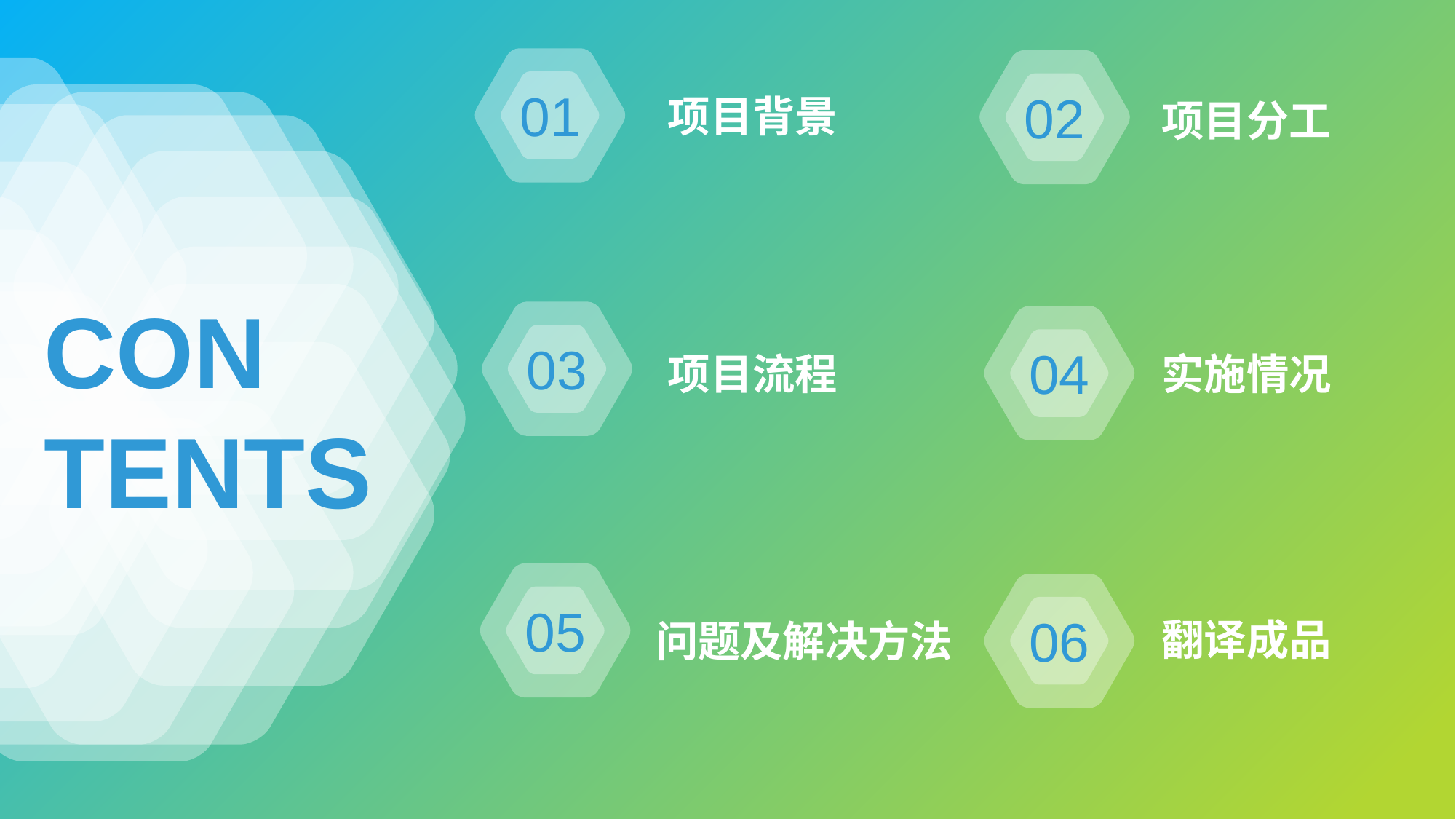

01

02

项目背景
项目分工
CON
TENTS

03

04
项目流程
实施情况

05

06
翻译成品
问题及解决方法